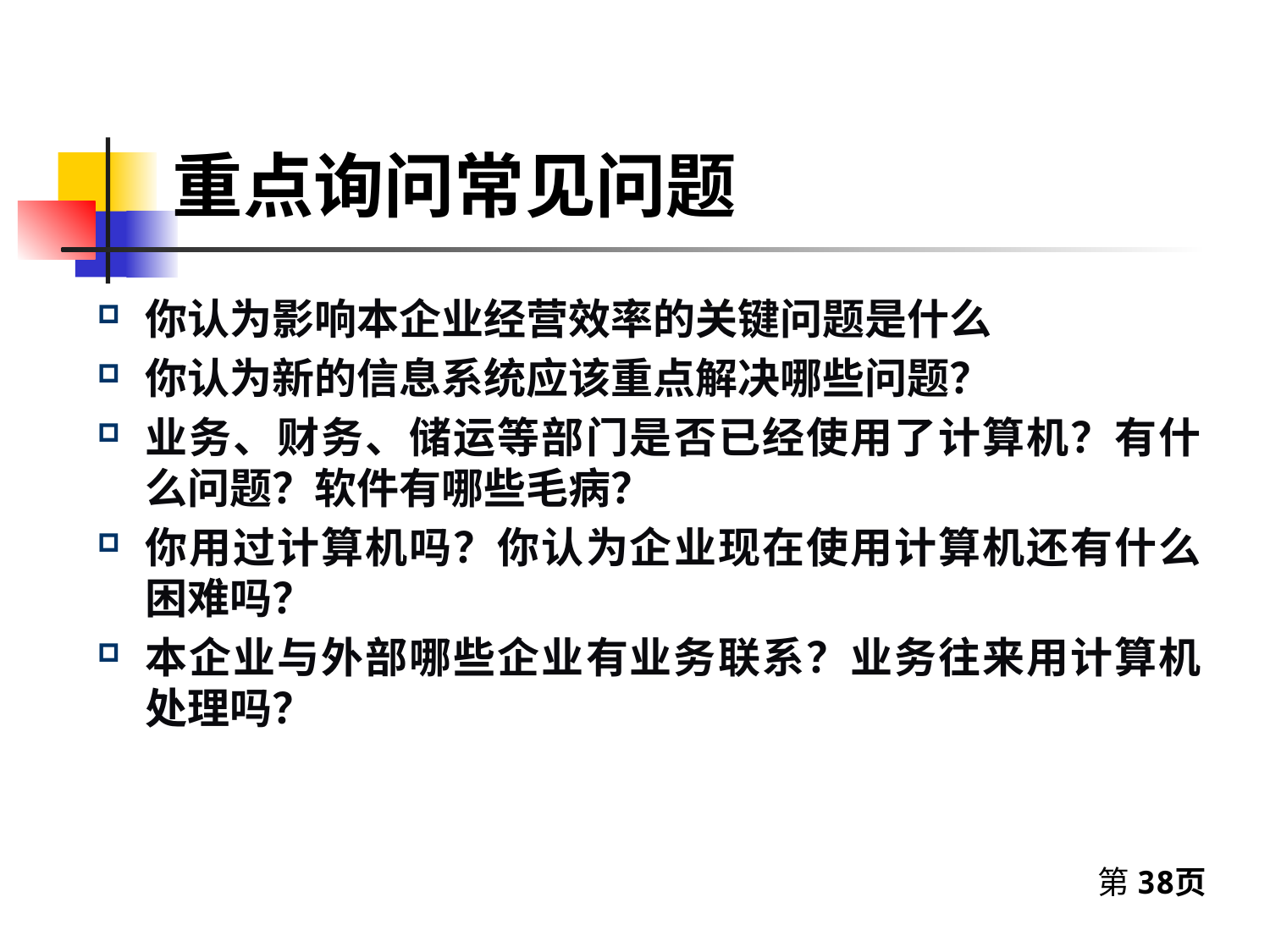

# 重点询问常见问题
你认为影响本企业经营效率的关键问题是什么
你认为新的信息系统应该重点解决哪些问题？
业务、财务、储运等部门是否已经使用了计算机？有什么问题？软件有哪些毛病？
你用过计算机吗？你认为企业现在使用计算机还有什么困难吗？
本企业与外部哪些企业有业务联系？业务往来用计算机处理吗？